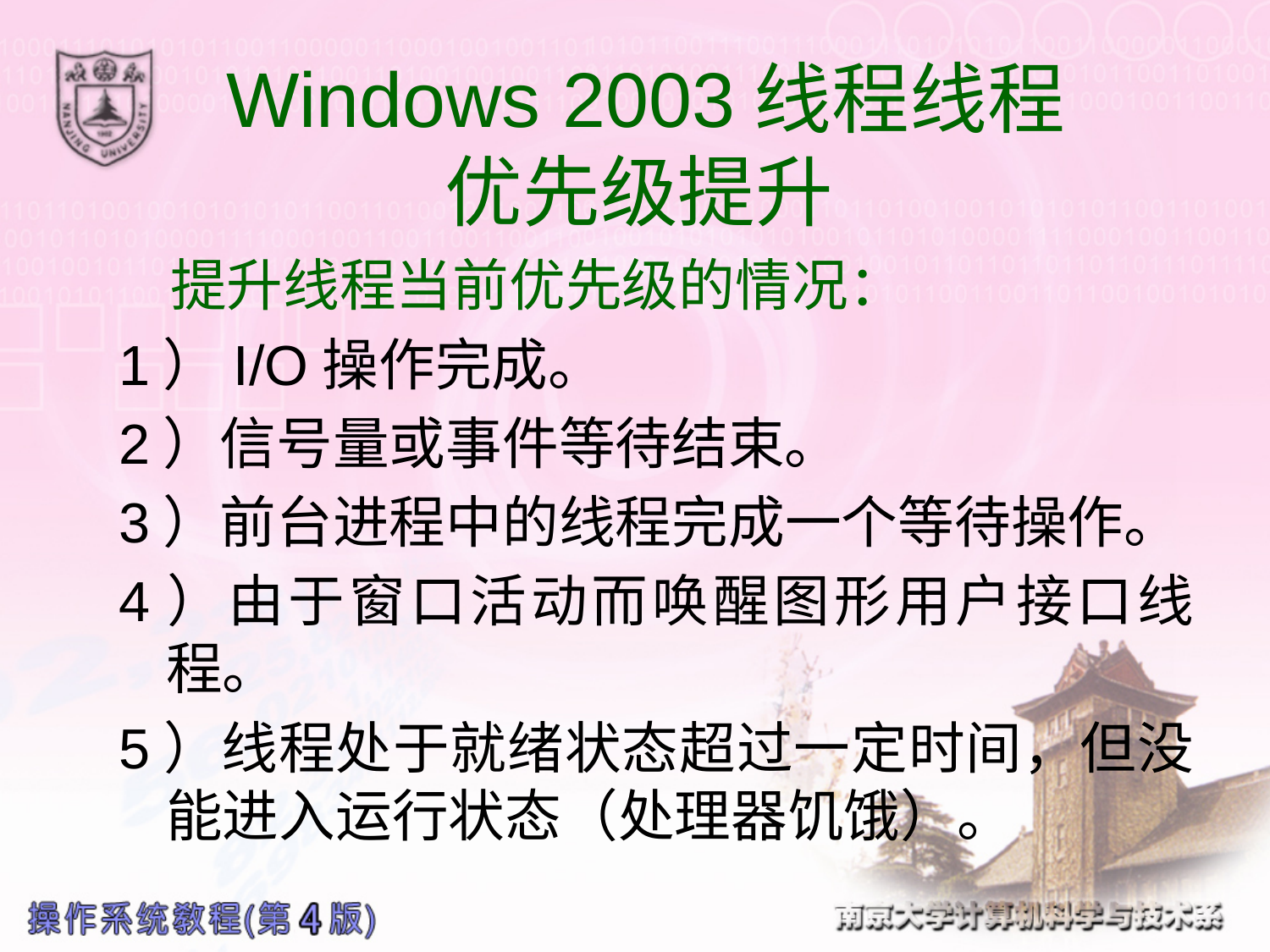

# Windows 2003线程线程 优先级提升
   提升线程当前优先级的情况：
1）I/O操作完成。
2）信号量或事件等待结束。
3）前台进程中的线程完成一个等待操作。
4）由于窗口活动而唤醒图形用户接口线程。
5）线程处于就绪状态超过一定时间，但没能进入运行状态（处理器饥饿）。